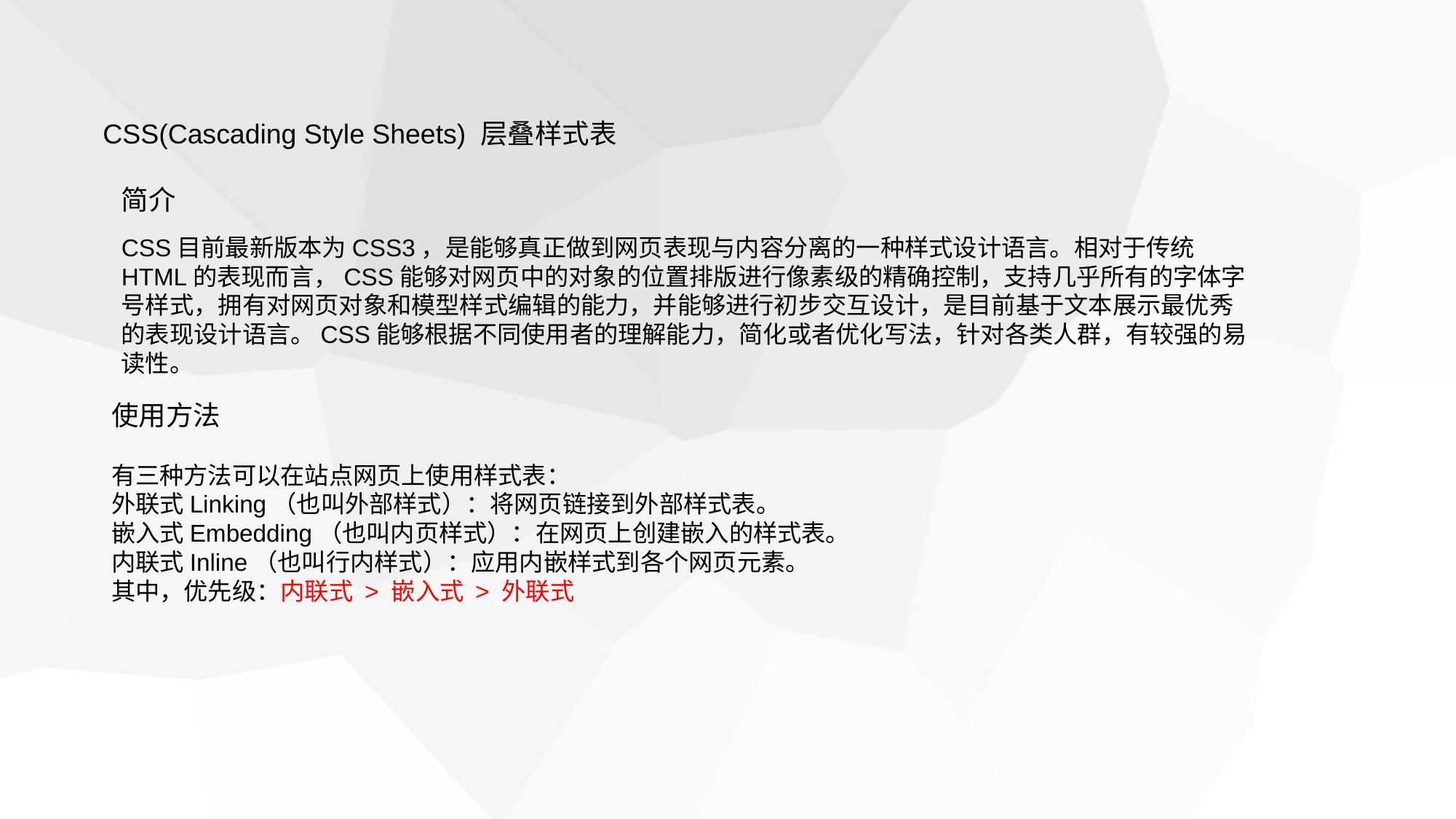

CSS(Cascading Style Sheets) 层叠样式表
简介
CSS目前最新版本为CSS3，是能够真正做到网页表现与内容分离的一种样式设计语言。相对于传统HTML的表现而言，CSS能够对网页中的对象的位置排版进行像素级的精确控制，支持几乎所有的字体字号样式，拥有对网页对象和模型样式编辑的能力，并能够进行初步交互设计，是目前基于文本展示最优秀的表现设计语言。CSS能够根据不同使用者的理解能力，简化或者优化写法，针对各类人群，有较强的易读性。
使用方法

有三种方法可以在站点网页上使用样式表：
外联式Linking（也叫外部样式）：将网页链接到外部样式表。
嵌入式Embedding（也叫内页样式）：在网页上创建嵌入的样式表。
内联式Inline（也叫行内样式）：应用内嵌样式到各个网页元素。
其中，优先级：内联式 > 嵌入式 > 外联式